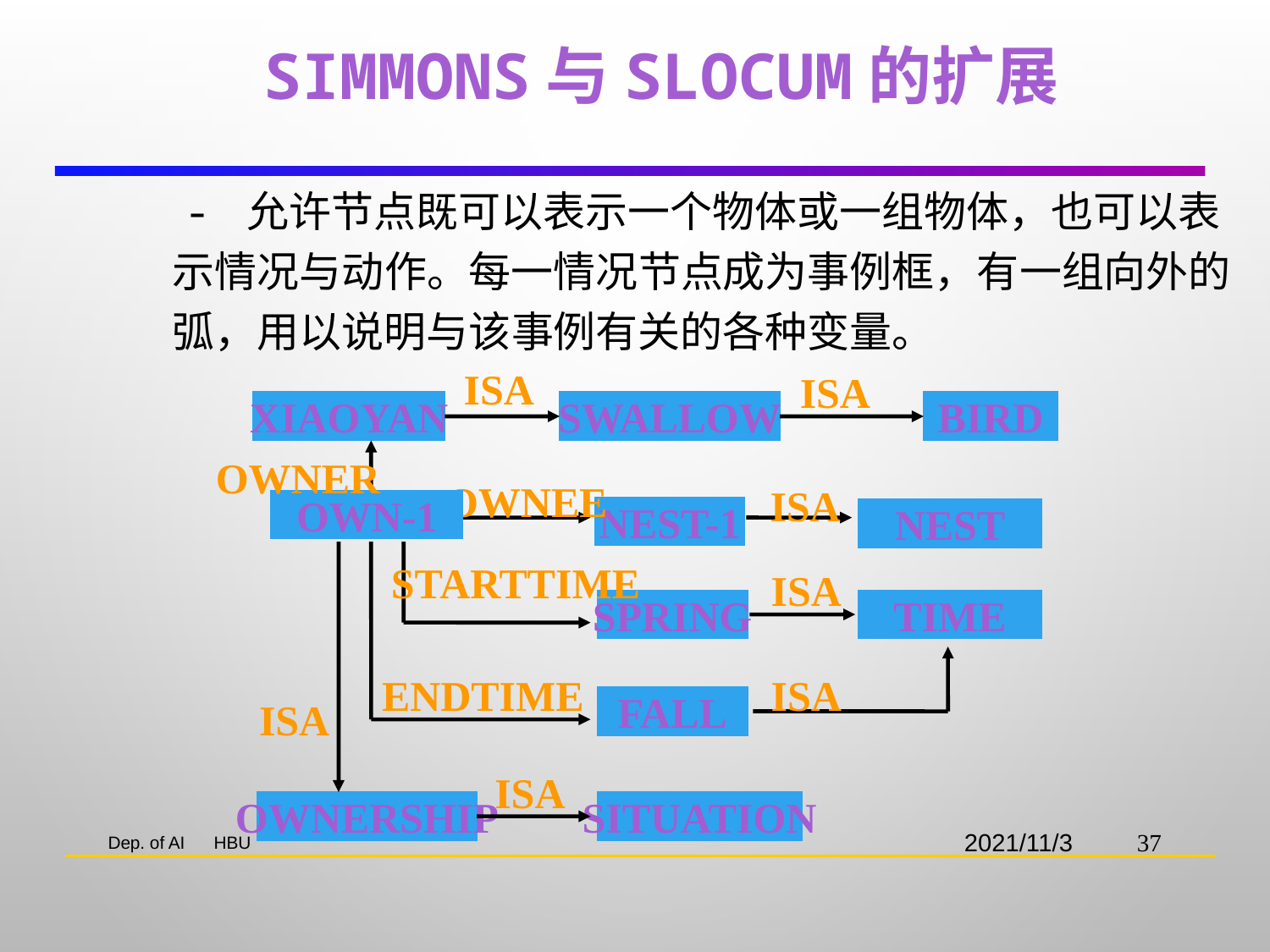

# Simmons与Slocum的扩展
   - 允许节点既可以表示一个物体或一组物体，也可以表示情况与动作。每一情况节点成为事例框，有一组向外的弧，用以说明与该事例有关的各种变量。

ISA
ISA
XIAOYAN
SWALLOW
BIRD

OWNER
OWNEE
ISA
OWN-1
NEST-1
NEST

STARTTIME
ISA
SPRING
TIME

ENDTIME
ISA
ISA
FALL

ISA
OWNERSHIP
SITUATION

Dep. of AI      HBU
2021/11/3
37